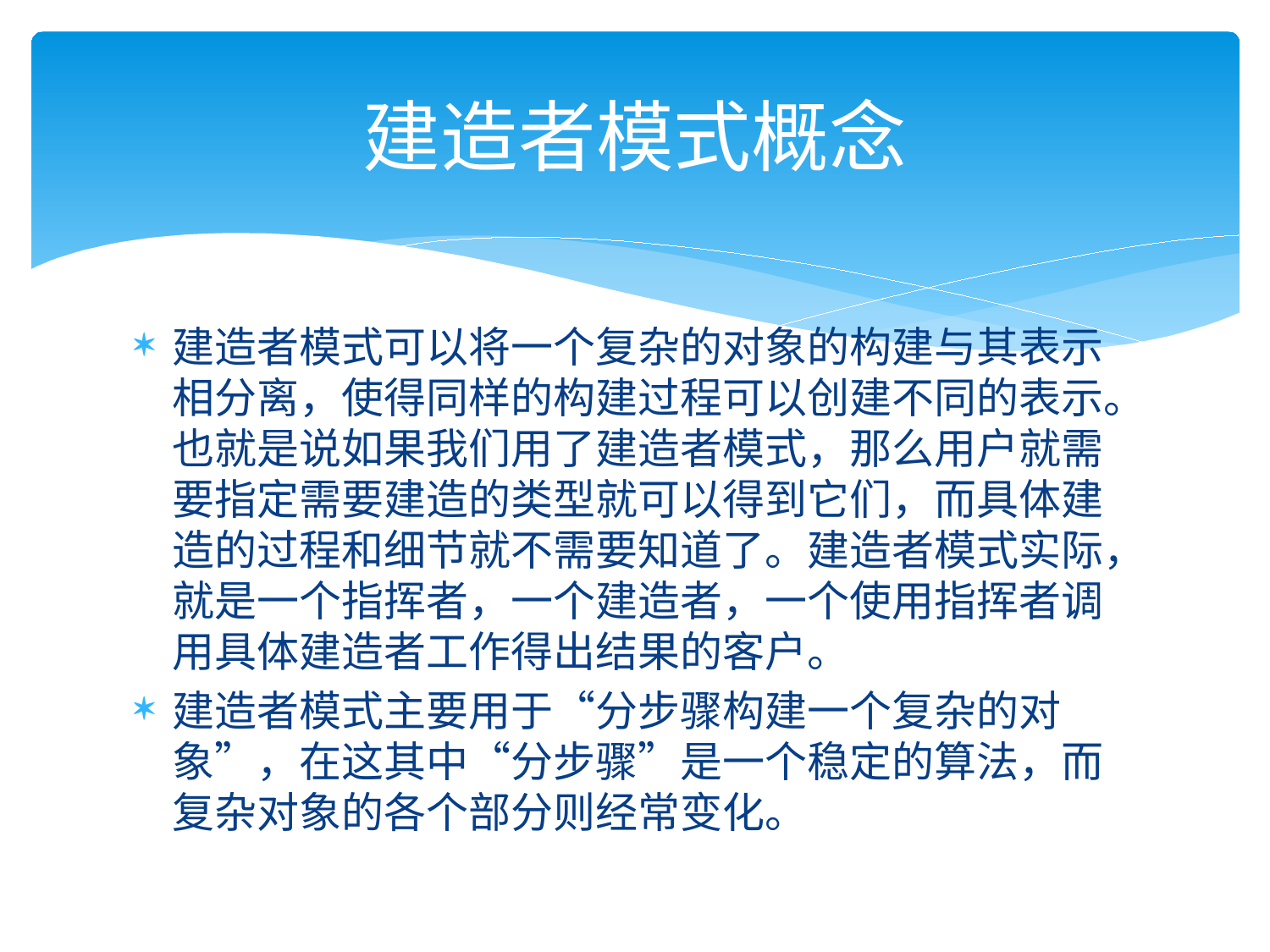

# 建造者模式概念
建造者模式可以将一个复杂的对象的构建与其表示相分离，使得同样的构建过程可以创建不同的表示。也就是说如果我们用了建造者模式，那么用户就需要指定需要建造的类型就可以得到它们，而具体建造的过程和细节就不需要知道了。建造者模式实际，就是一个指挥者，一个建造者，一个使用指挥者调用具体建造者工作得出结果的客户。
建造者模式主要用于“分步骤构建一个复杂的对象”，在这其中“分步骤”是一个稳定的算法，而复杂对象的各个部分则经常变化。